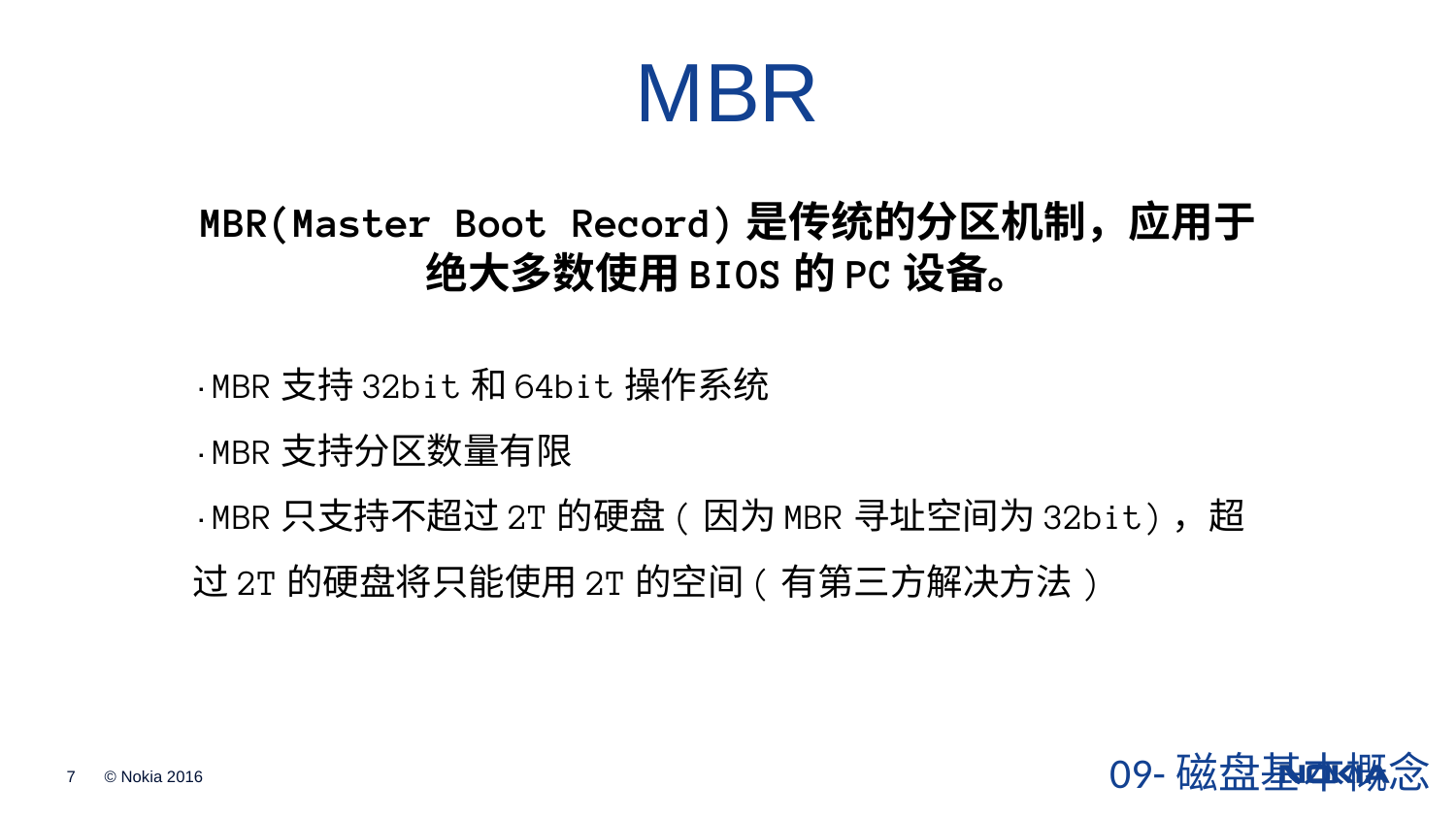

# MBR
MBR(Master Boot Record)是传统的分区机制，应用于绝大多数使用BIOS的PC设备。

·MBR支持32bit和64bit操作系统
·MBR支持分区数量有限
·MBR只支持不超过2T的硬盘(因为MBR寻址空间为32bit)，超过2T的硬盘将只能使用2T的空间(有第三方解决方法)

09-磁盘基本概念